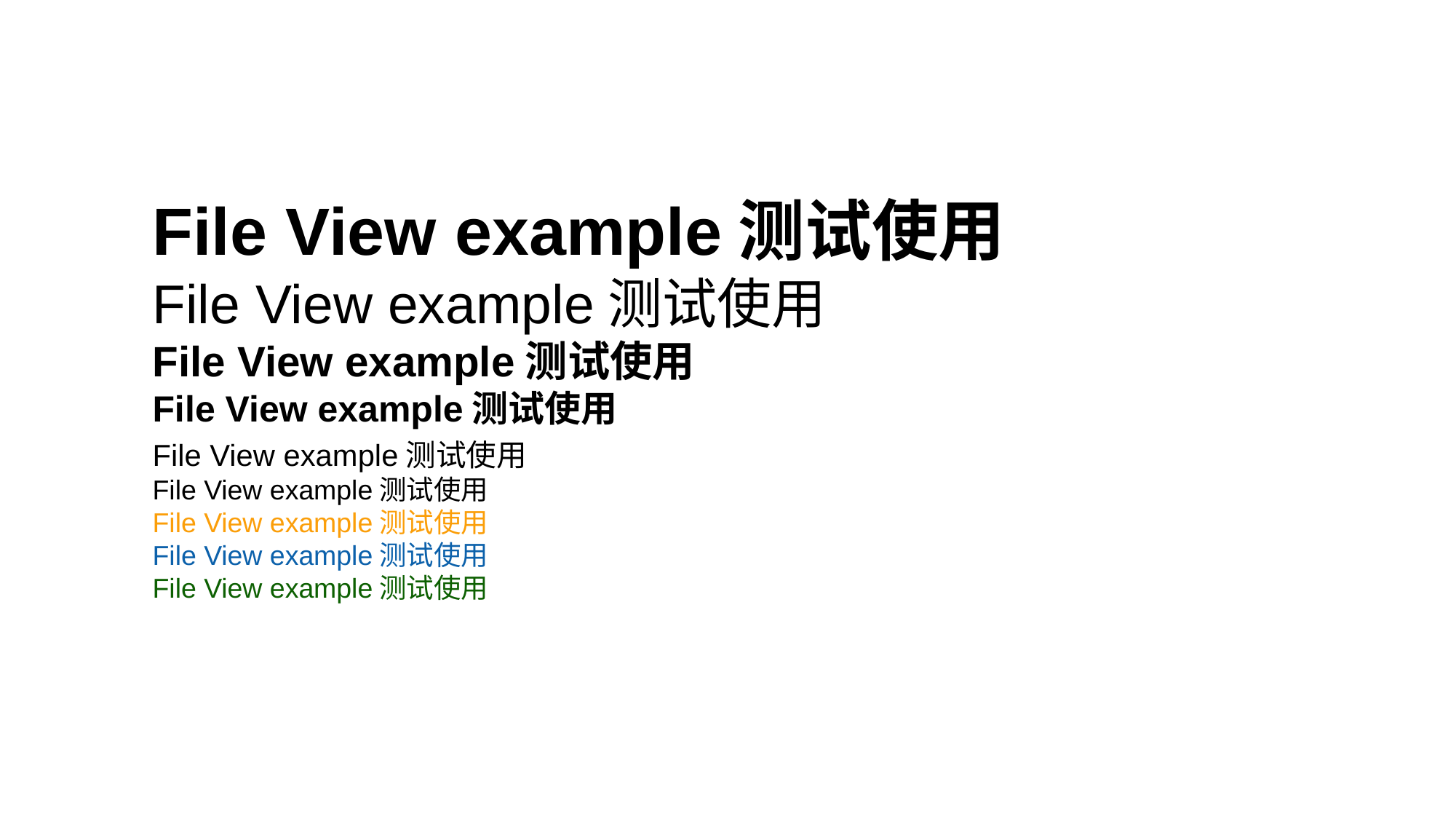

File View example测试使用
File View example测试使用
File View example测试使用
File View example测试使用
File View example测试使用
File View example测试使用
File View example测试使用
File View example测试使用
File View example测试使用